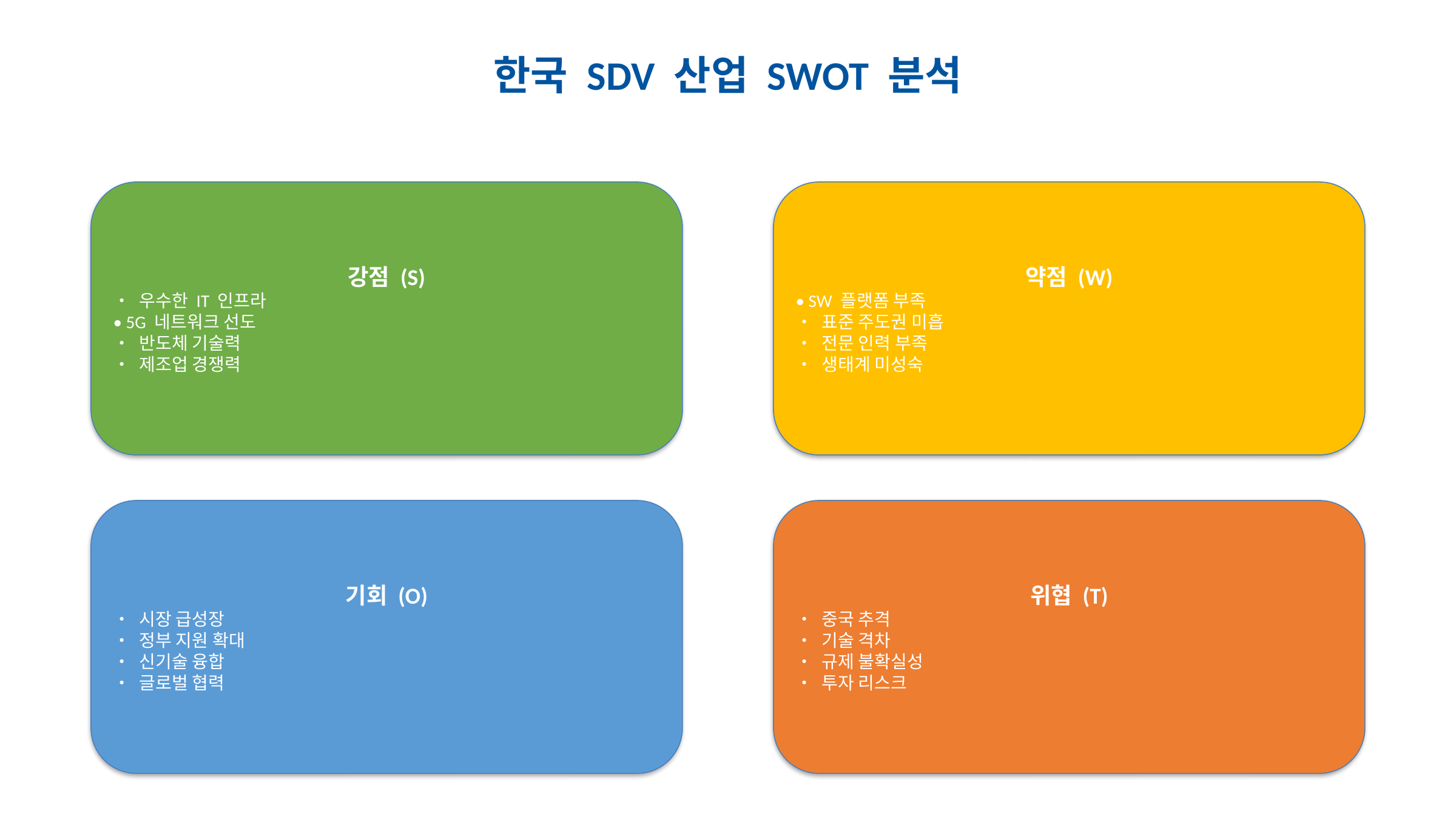

#
한국 SDV 산업 SWOT 분석
강점 (S)
• 우수한 IT 인프라
• 5G 네트워크 선도
• 반도체 기술력
• 제조업 경쟁력
약점 (W)
• SW 플랫폼 부족
• 표준 주도권 미흡
• 전문 인력 부족
• 생태계 미성숙
기회 (O)
• 시장 급성장
• 정부 지원 확대
• 신기술 융합
• 글로벌 협력
위협 (T)
• 중국 추격
• 기술 격차
• 규제 불확실성
• 투자 리스크